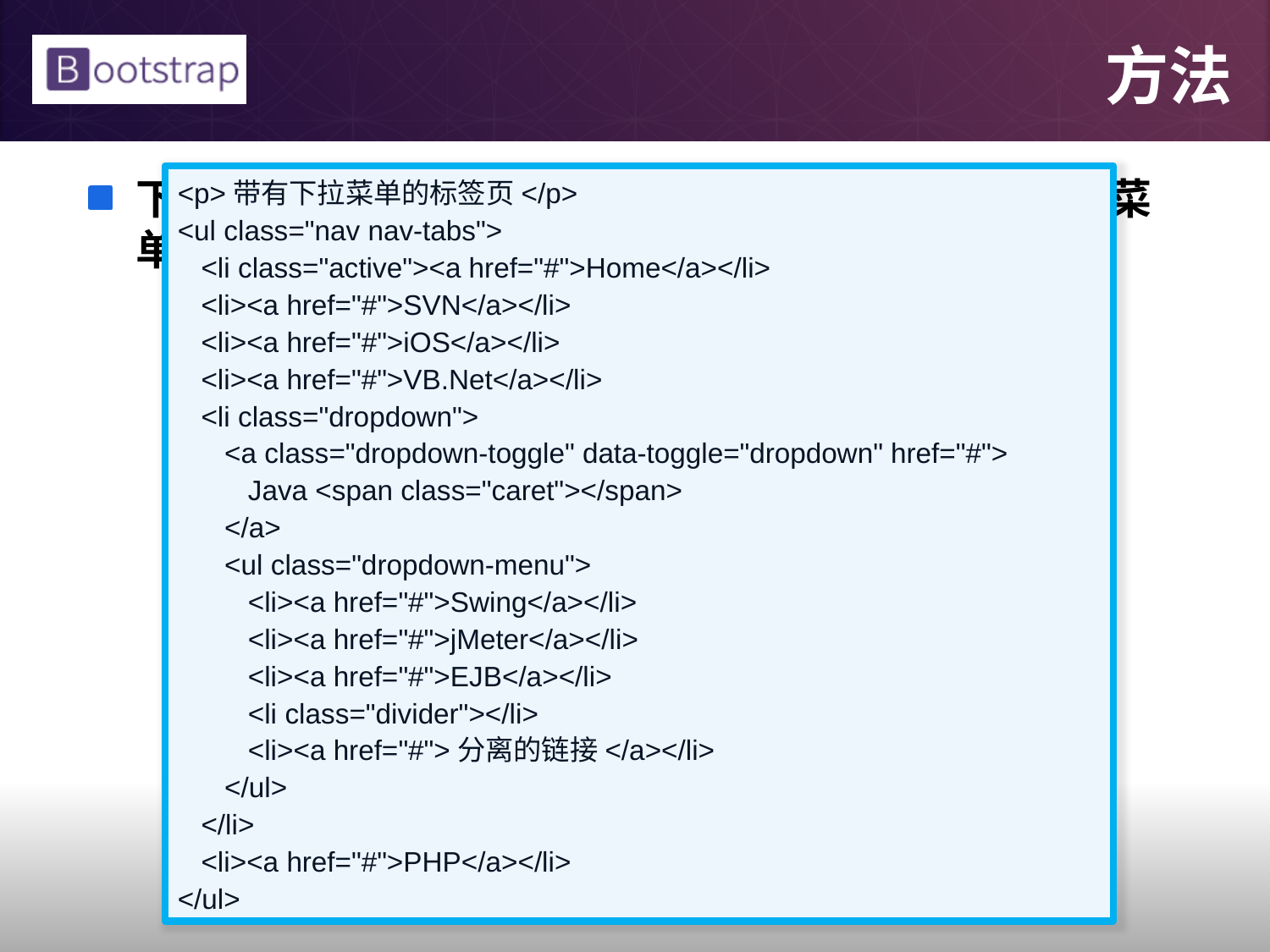

# 方法
下拉菜单切换有一个简单的方法用来显示或隐藏下拉菜单。
<p>带有下拉菜单的标签页</p>
<ul class="nav nav-tabs">
   <li class="active"><a href="#">Home</a></li>
   <li><a href="#">SVN</a></li>
   <li><a href="#">iOS</a></li>
   <li><a href="#">VB.Net</a></li>
   <li class="dropdown">
      <a class="dropdown-toggle" data-toggle="dropdown" href="#">
         Java <span class="caret"></span>
      </a>
      <ul class="dropdown-menu">
         <li><a href="#">Swing</a></li>
         <li><a href="#">jMeter</a></li>
         <li><a href="#">EJB</a></li>
         <li class="divider"></li>
         <li><a href="#">分离的链接</a></li>
      </ul>
   </li>
   <li><a href="#">PHP</a></li>
</ul>
$().dropdown('toggle')